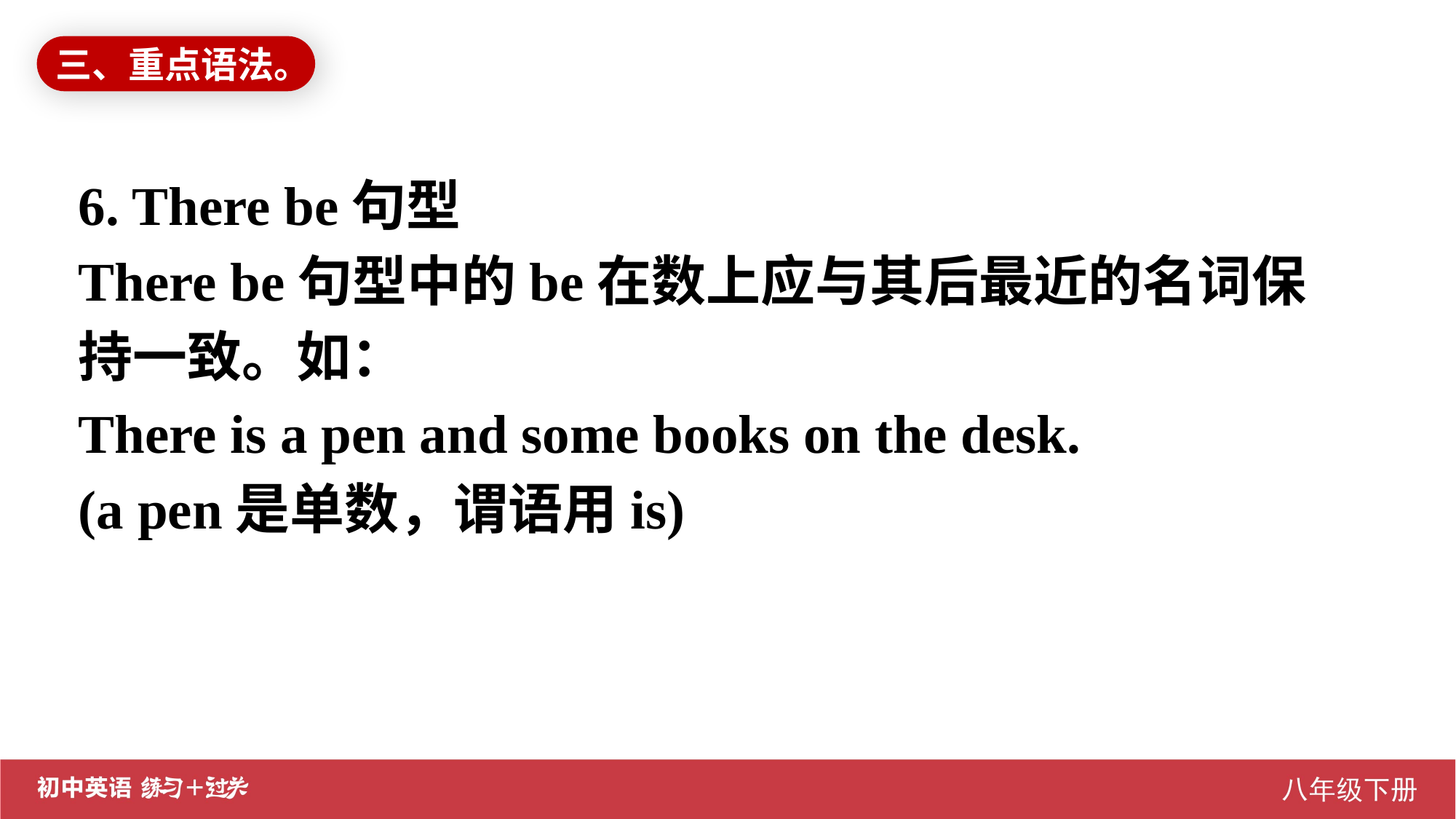

三、重点语法。
6. There be句型
There be句型中的be在数上应与其后最近的名词保持一致。如：
There is a pen and some books on the desk.
(a pen是单数，谓语用is)